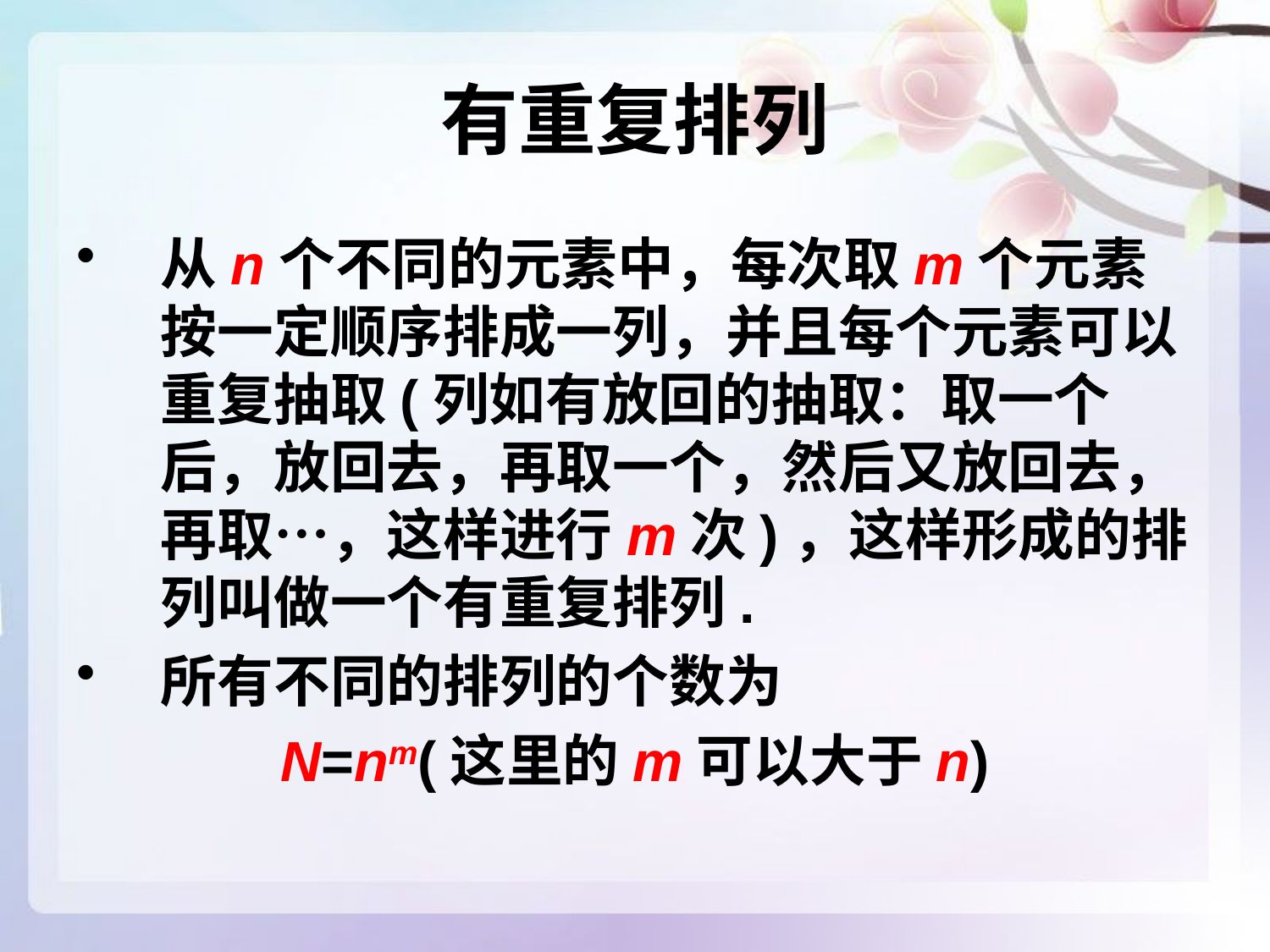

# 有重复排列
从n个不同的元素中，每次取m个元素按一定顺序排成一列，并且每个元素可以重复抽取(列如有放回的抽取：取一个后，放回去，再取一个，然后又放回去，再取…，这样进行m次)，这样形成的排列叫做一个有重复排列.
所有不同的排列的个数为
N=nm(这里的m可以大于n)